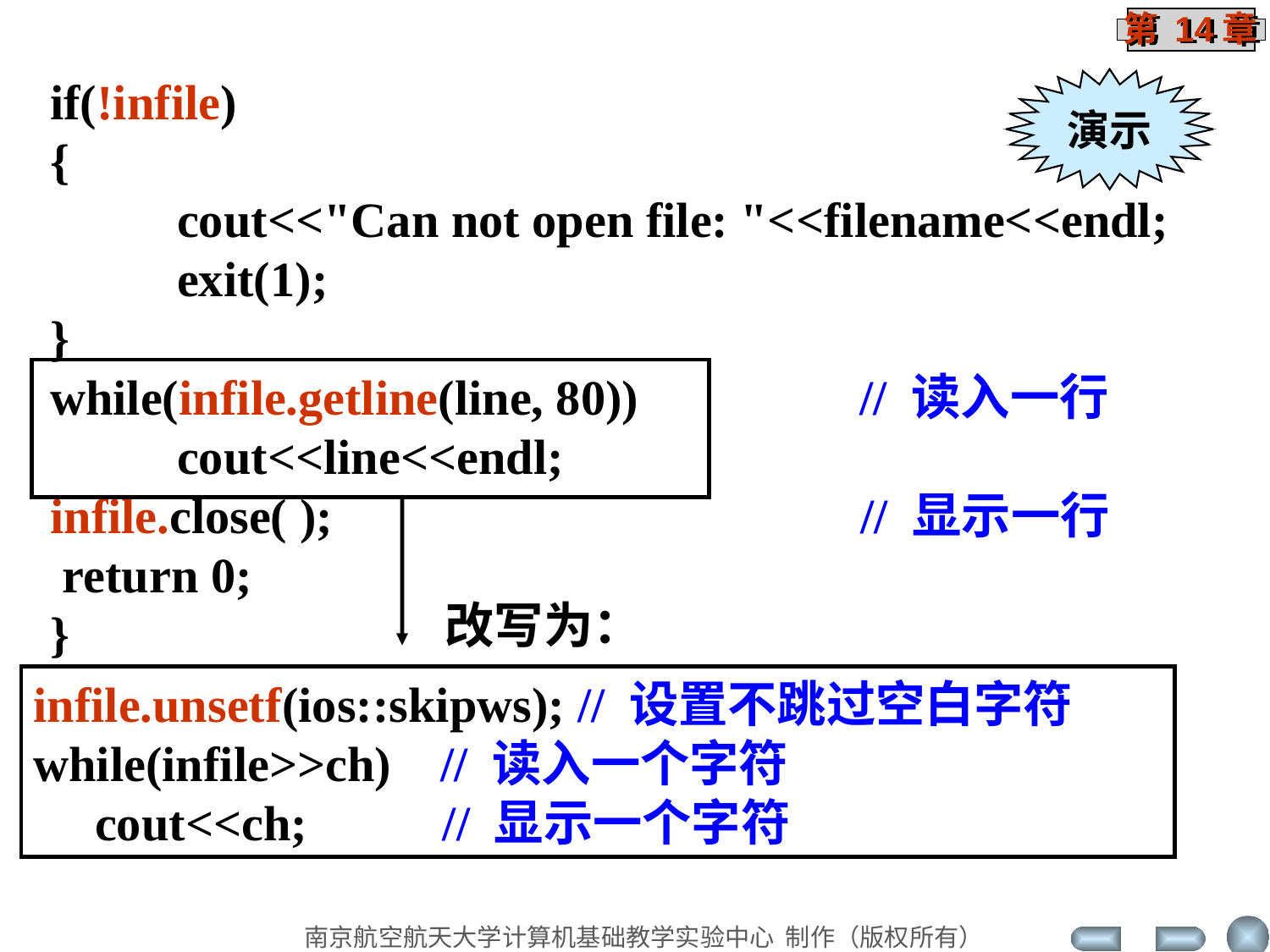

if(!infile)
{
	cout<<"Can not open file: "<<filename<<endl;
	exit(1);
}
while(infile.getline(line, 80))                  // 读入一行
	cout<<line<<endl;
infile.close( );                                           // 显示一行
 return 0;
}
演示

改写为：
infile.unsetf(ios::skipws); // 设置不跳过空白字符
while(infile>>ch)    // 读入一个字符
     cout<<ch;           // 显示一个字符